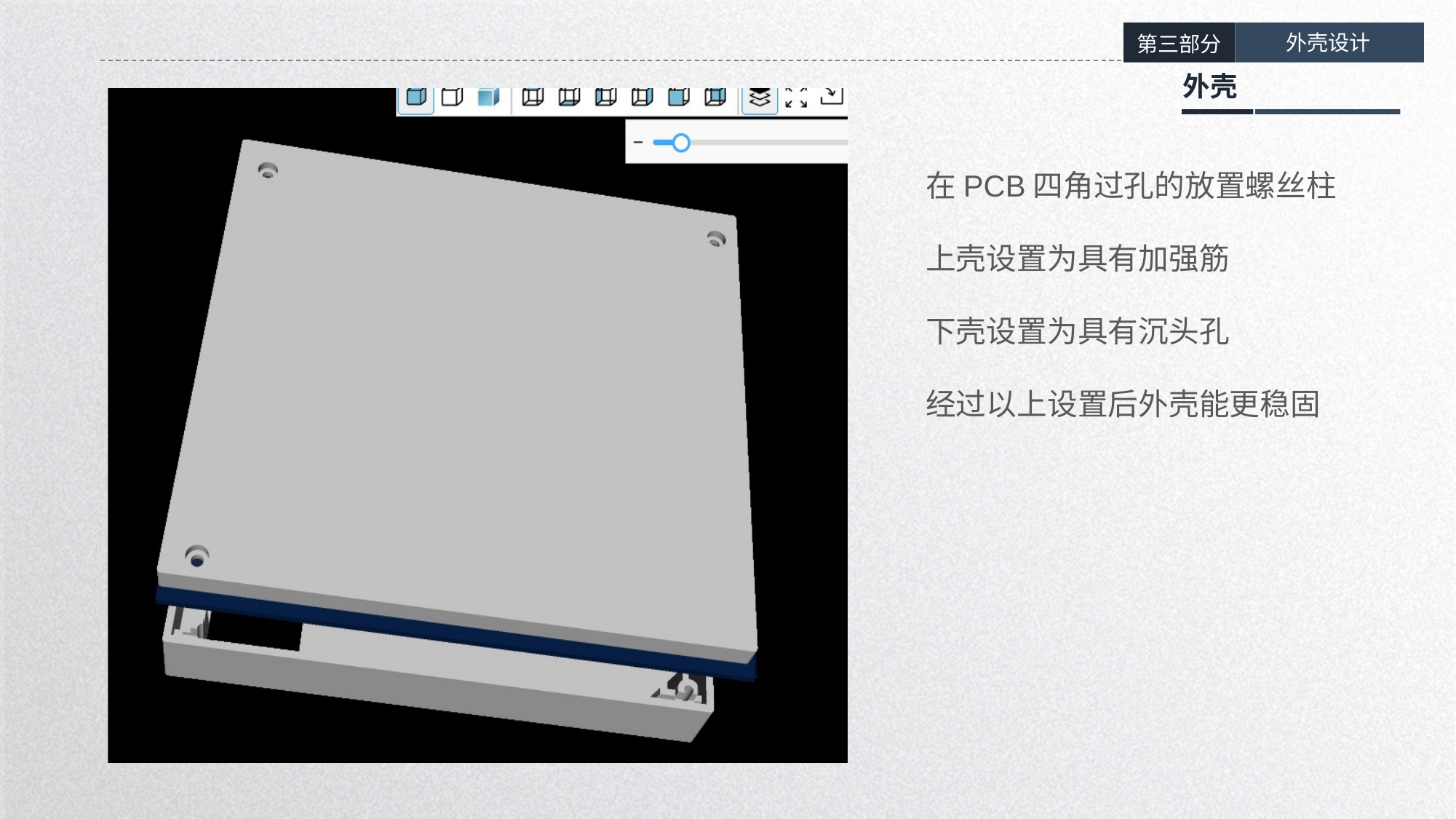

外壳设计

第三部分
外壳

在PCB四角过孔的放置螺丝柱

上壳设置为具有加强筋

下壳设置为具有沉头孔

经过以上设置后外壳能更稳固
延时符